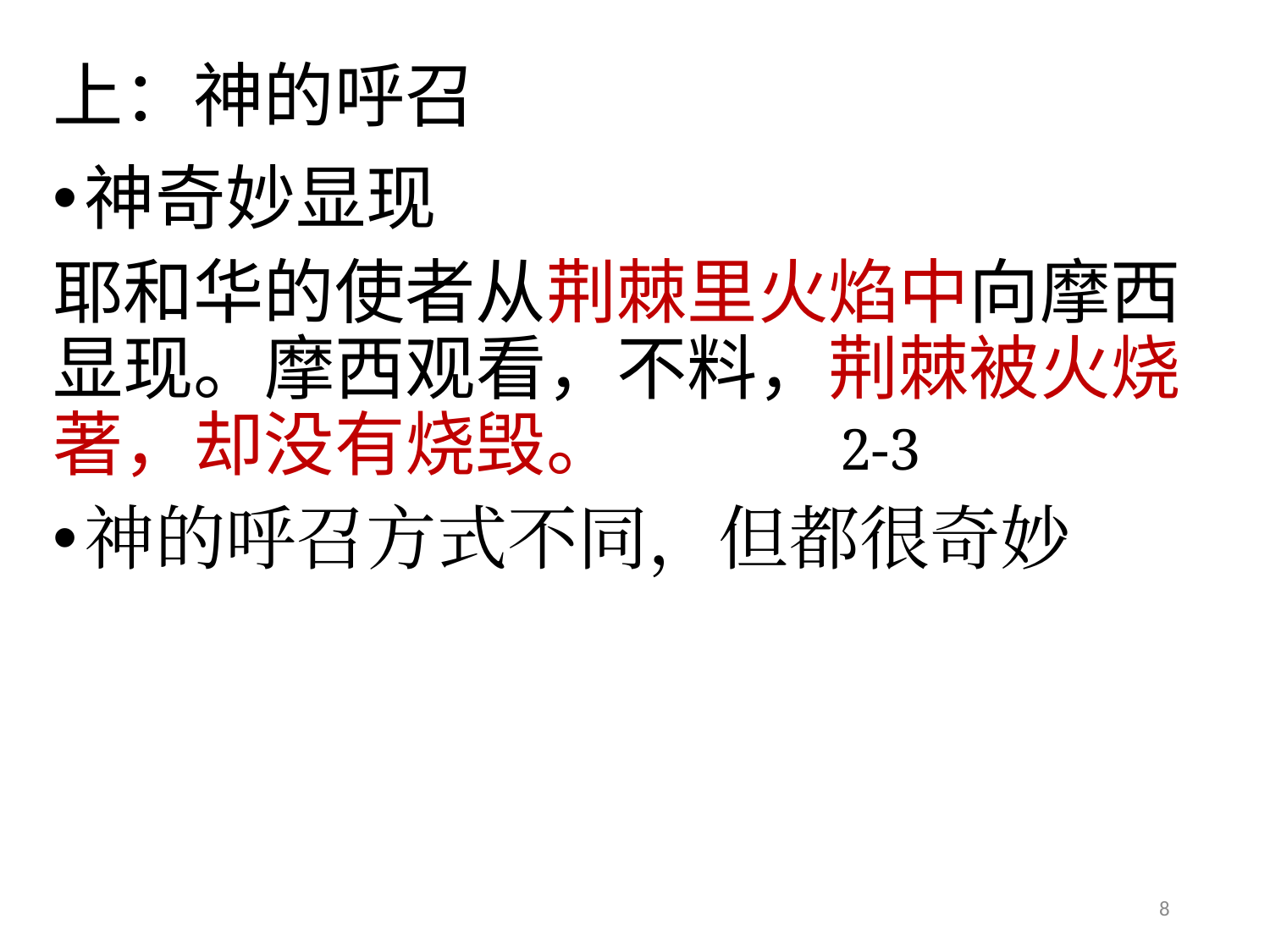

# 上：神的呼召
神奇妙显现
耶和华的使者从荆棘里火焰中向摩西显现。摩西观看，不料，荆棘被火烧著，却没有烧毁。             2-3
神的呼召方式不同，但都很奇妙
8